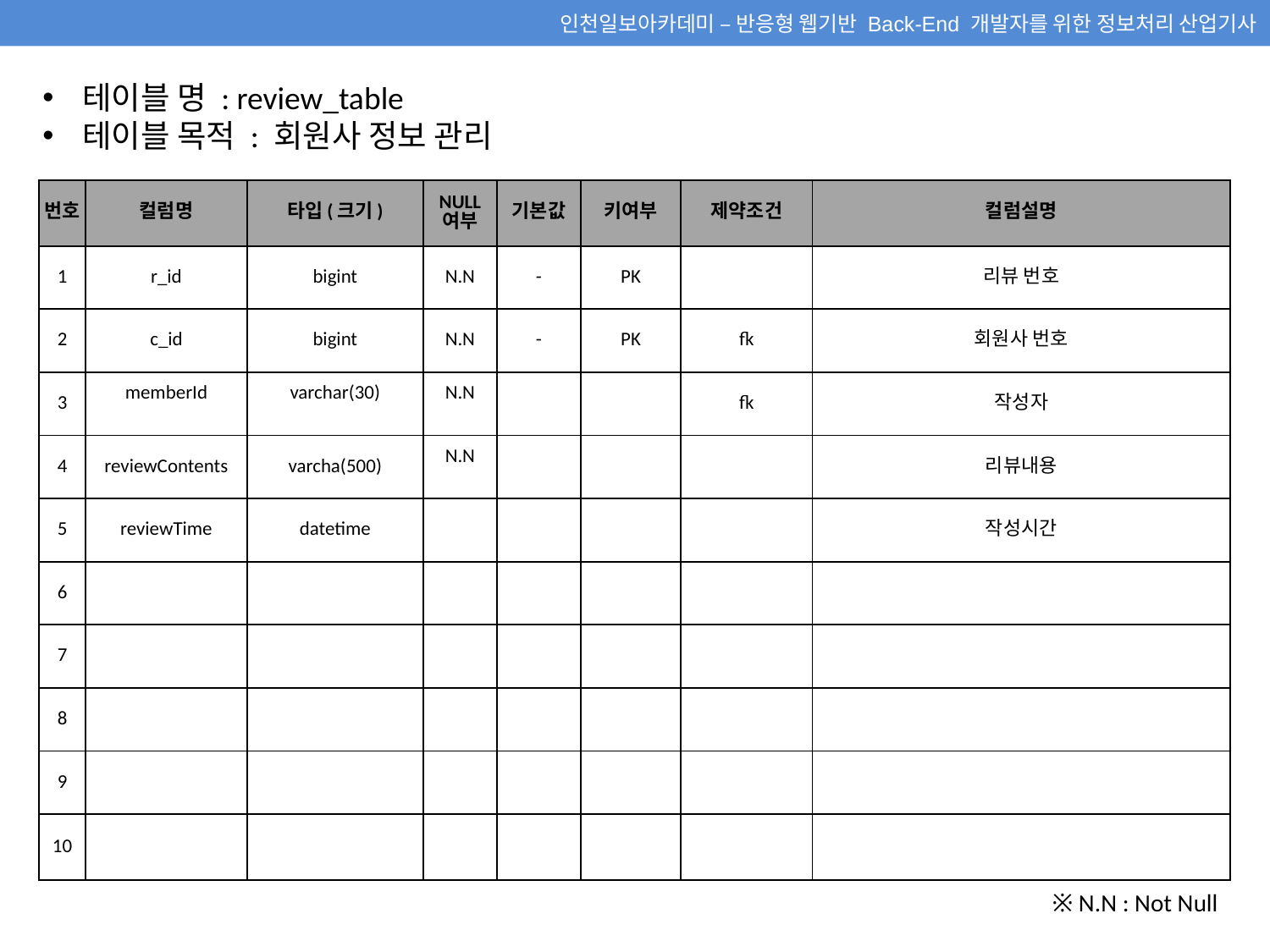

테이블 명 : review_table
테이블 목적 : 회원사 정보 관리
| 번호 | 컬럼명 | 타입(크기) | NULL 여부 | 기본값 | 키여부 | 제약조건 | 컬럼설명 |
| --- | --- | --- | --- | --- | --- | --- | --- |
| 1 | r\_id | bigint | N.N | - | PK |  | 리뷰 번호 |
| 2 | c\_id | bigint | N.N | - | PK | fk | 회원사 번호 |
| 3 | memberId | varchar(30) | N.N |  |  | fk | 작성자 |
| 4 | reviewContents | varcha(500) | N.N |  |  |  | 리뷰내용 |
| 5 | reviewTime | datetime |  |  |  |  | 작성시간 |
| 6 |  |  |  |  |  |  |  |
| 7 |  |  |  |  |  |  |  |
| 8 |  |  |  |  |  |  |  |
| 9 |  |  |  |  |  |  |  |
| 10 |  |  |  |  |  |  |  |
※ N.N : Not Null